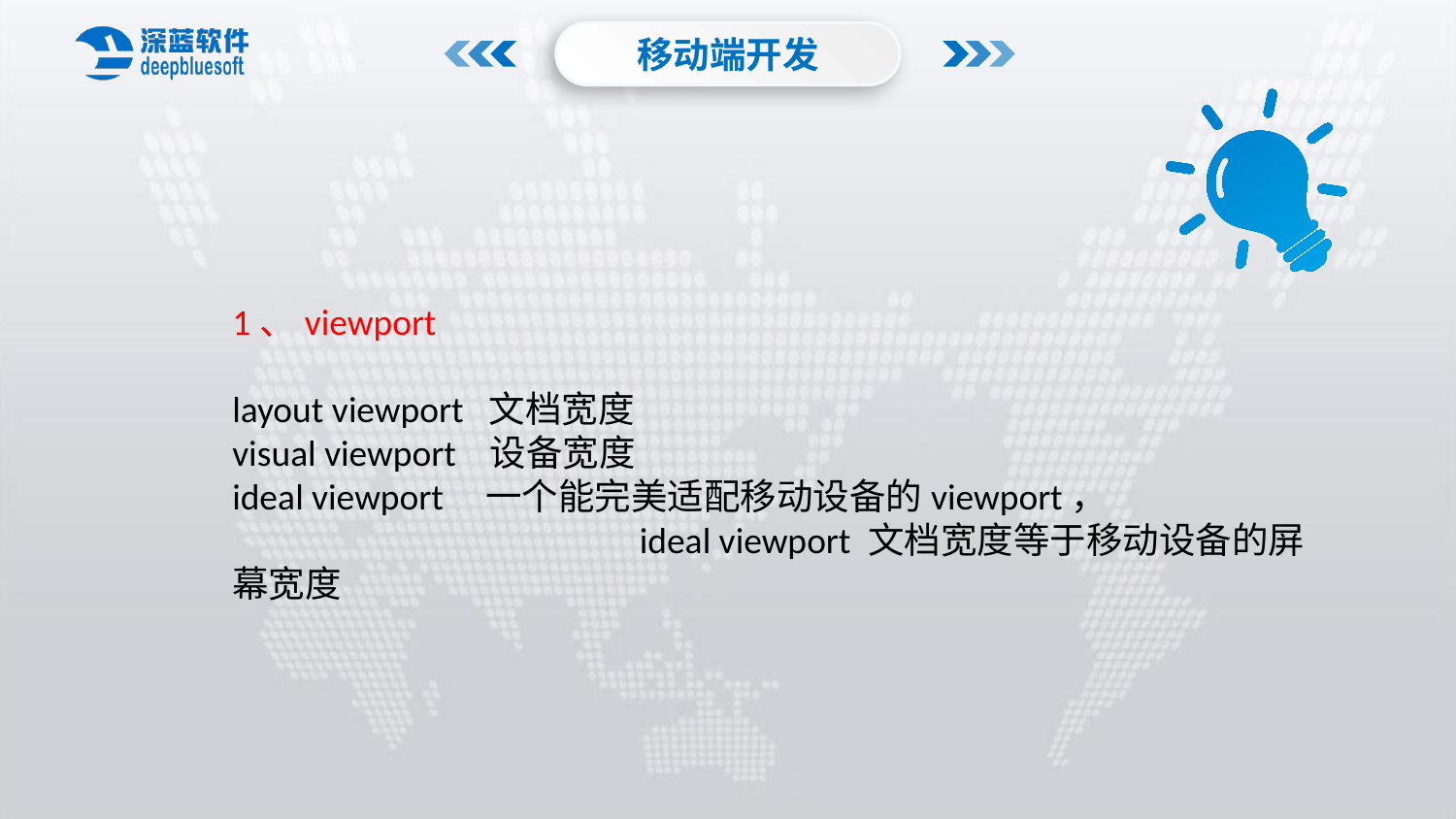

移动端开发

1、viewport

layout viewport  文档宽度
visual viewport   设备宽度
ideal viewport    一个能完美适配移动设备的viewport，			             ideal viewport 文档宽度等于移动设备的屏幕宽度